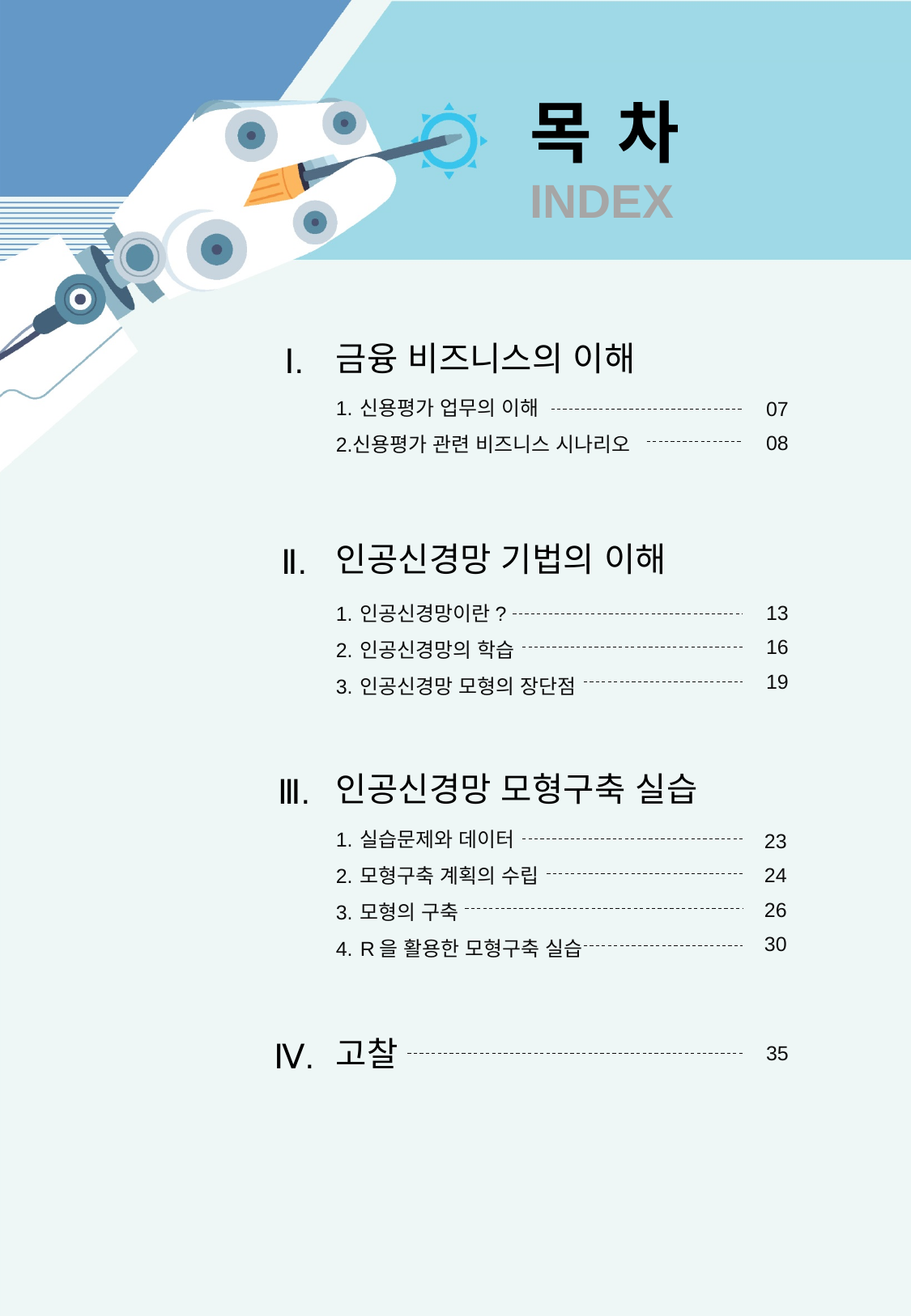

금융 비즈니스의 이해
Ⅰ.
07
08
신용평가 업무의 이해
신용평가 관련 비즈니스 시나리오
인공신경망 기법의 이해
Ⅱ.
13
16
19
인공신경망이란?
인공신경망의 학습
인공신경망 모형의 장단점
인공신경망 모형구축 실습
Ⅲ.
실습문제와 데이터
모형구축 계획의 수립
모형의 구축
R을 활용한 모형구축 실습
23
24
26
30
고찰
35
Ⅳ.